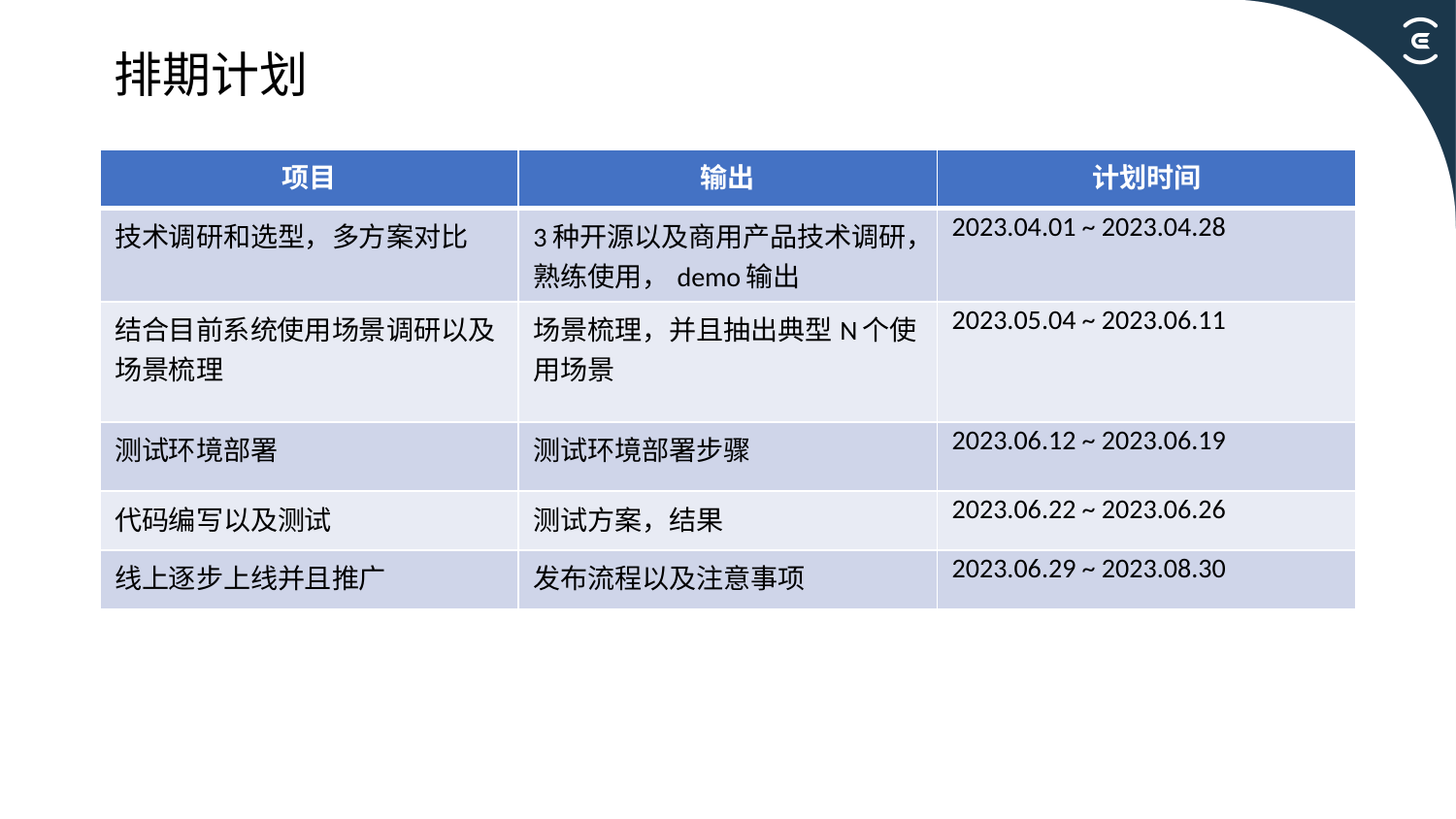

# 排期计划
| 项目 | 输出 | 计划时间 |
| --- | --- | --- |
| 技术调研和选型，多方案对比 | 3种开源以及商用产品技术调研，熟练使用，demo输出 | 2023.04.01 ~ 2023.04.28 |
| 结合目前系统使用场景调研以及场景梳理 | 场景梳理，并且抽出典型N个使用场景 | 2023.05.04 ~ 2023.06.11 |
| 测试环境部署 | 测试环境部署步骤 | 2023.06.12 ~ 2023.06.19 |
| 代码编写以及测试 | 测试方案，结果 | 2023.06.22 ~ 2023.06.26 |
| 线上逐步上线并且推广 | 发布流程以及注意事项 | 2023.06.29 ~ 2023.08.30 |